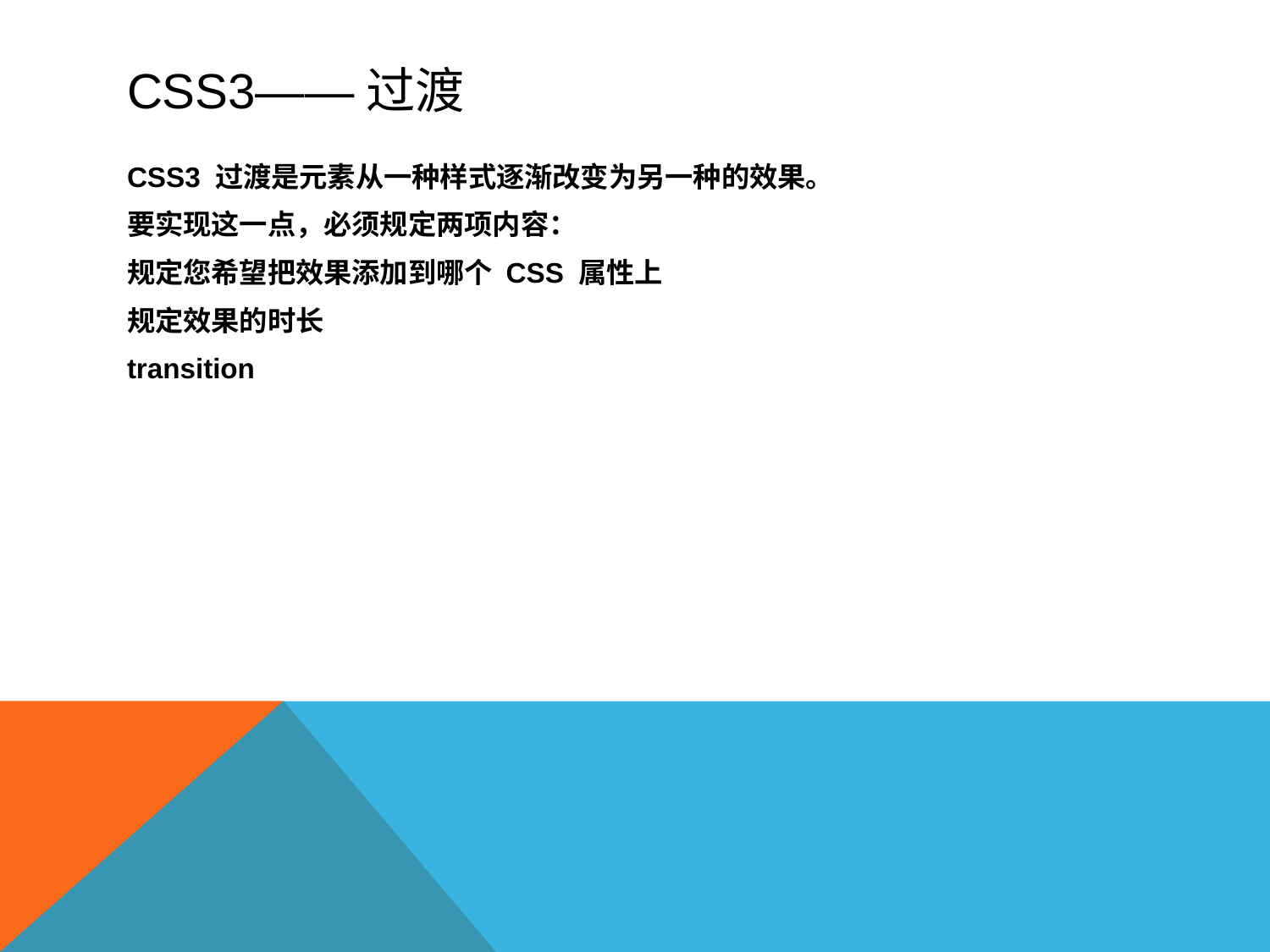

# Css3——过渡
CSS3 过渡是元素从一种样式逐渐改变为另一种的效果。
要实现这一点，必须规定两项内容：
规定您希望把效果添加到哪个 CSS 属性上
规定效果的时长
transition